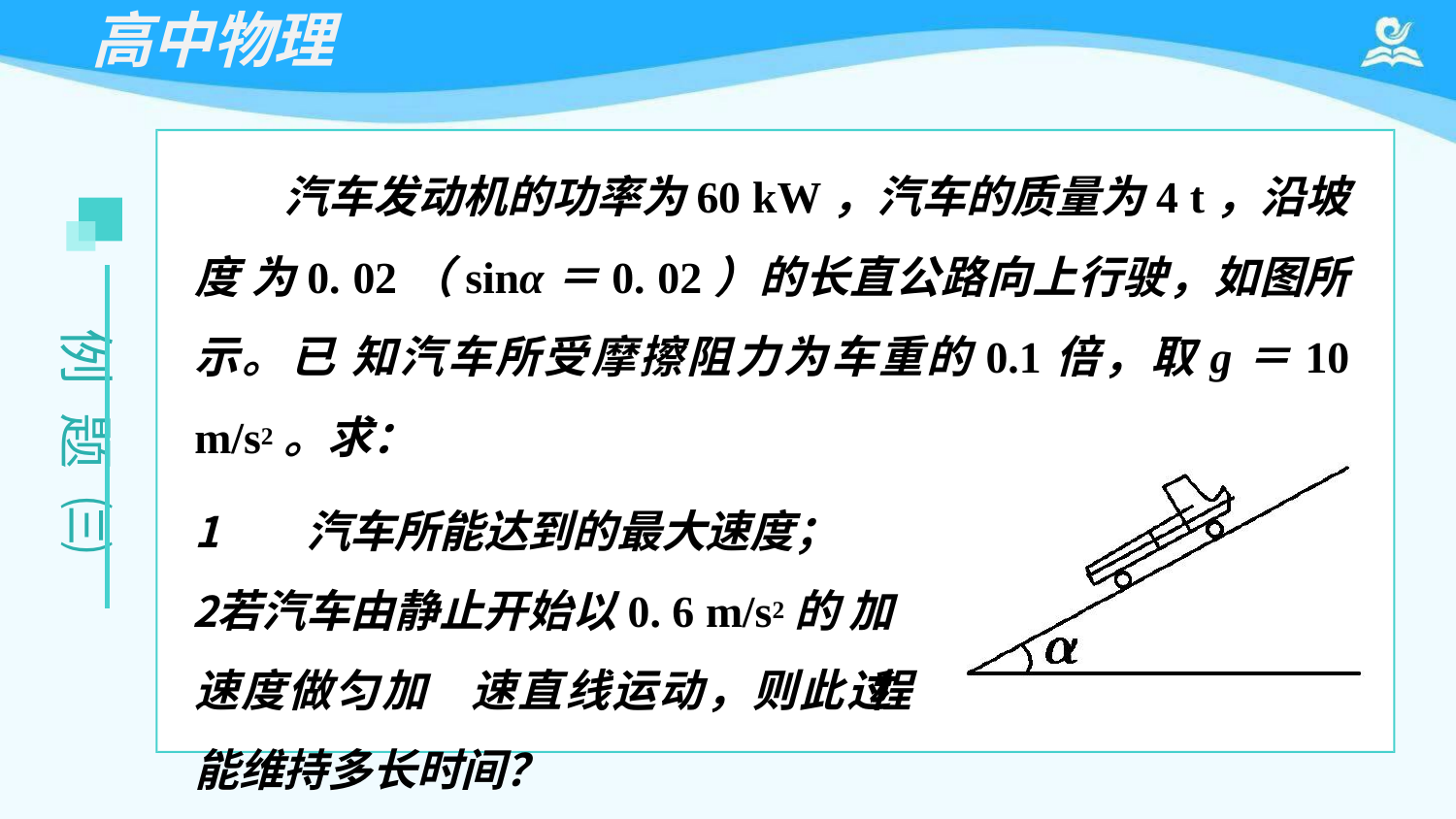

# 高中物理

汽车发动机的功率为60 kW，汽车的质量为4 t，沿坡度 为0. 02（sinα＝0. 02）的长直公路向上行驶，如图所示。已 知汽车所受摩擦阻力为车重的0.1倍，取g＝10 m/s2。求：
汽车所能达到的最大速度；
若汽车由静止开始以0. 6 m/s2的 加速度做匀加速直线运动，则此过 程能维持多长时间？

例
题

㈢